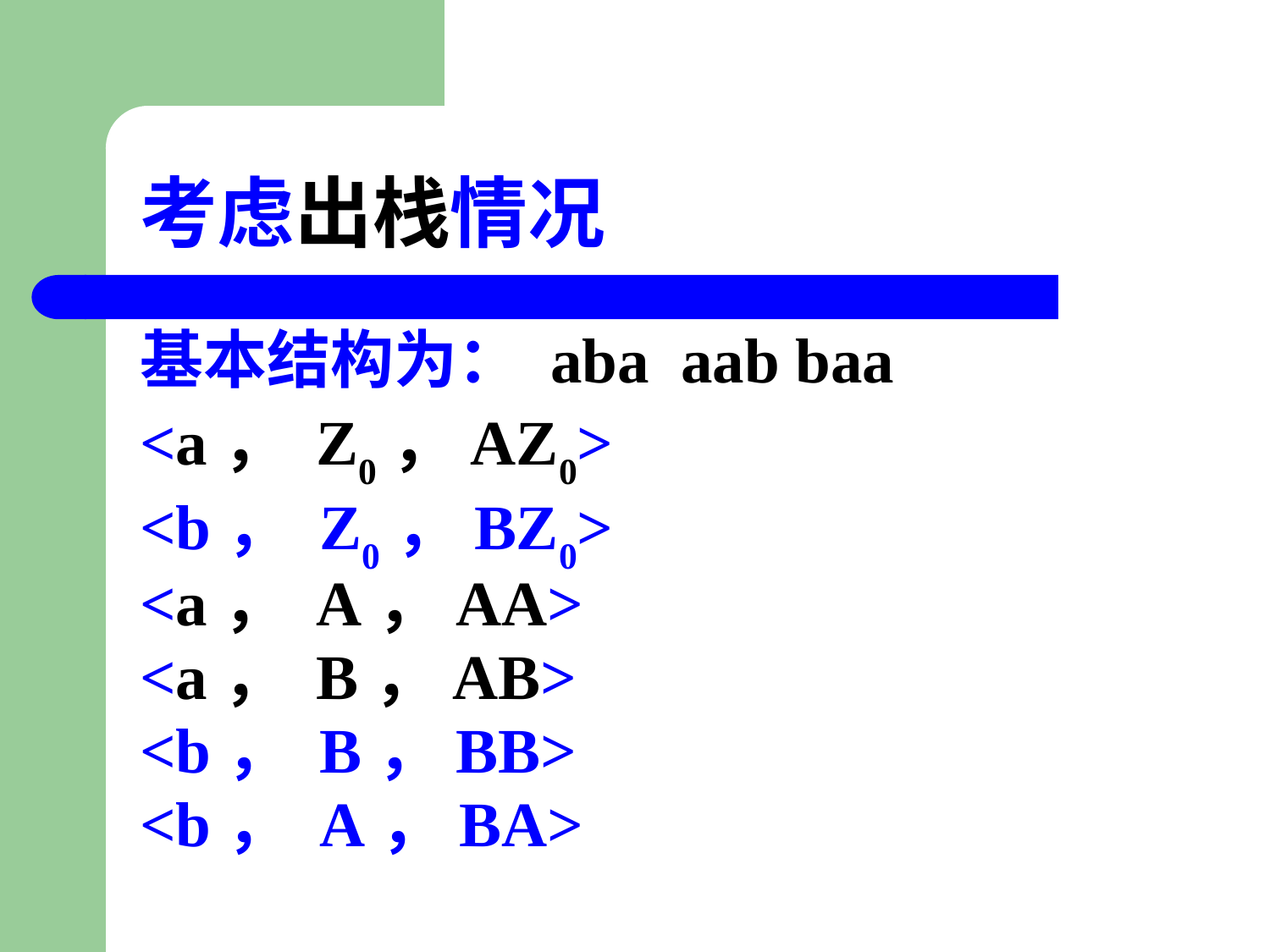

# 考虑出栈情况
基本结构为： aba  aab baa
<a， Z0，AZ0>
<b， Z0，BZ0>
<a， A，AA>
<a， B，AB>
<b， B，BB>
<b， A，BA>